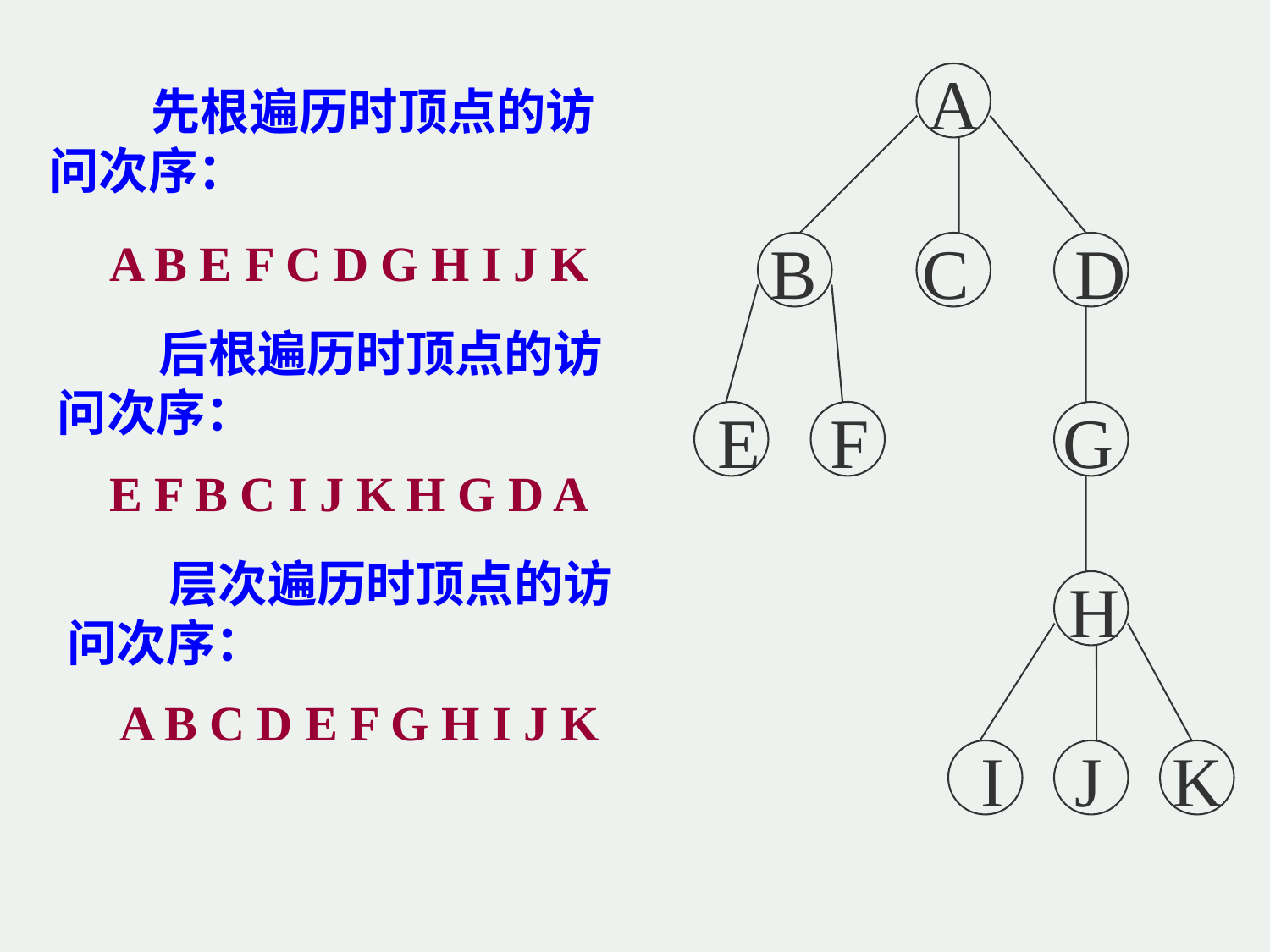

A

   B      C      D

E    F           G

                    H

               I    J    K

        先根遍历时顶点的访问次序：

A B E F C D G H I J K

        后根遍历时顶点的访问次序：

E F B C I J K H G D A

        层次遍历时顶点的访问次序：

A B C D E F G H I J K